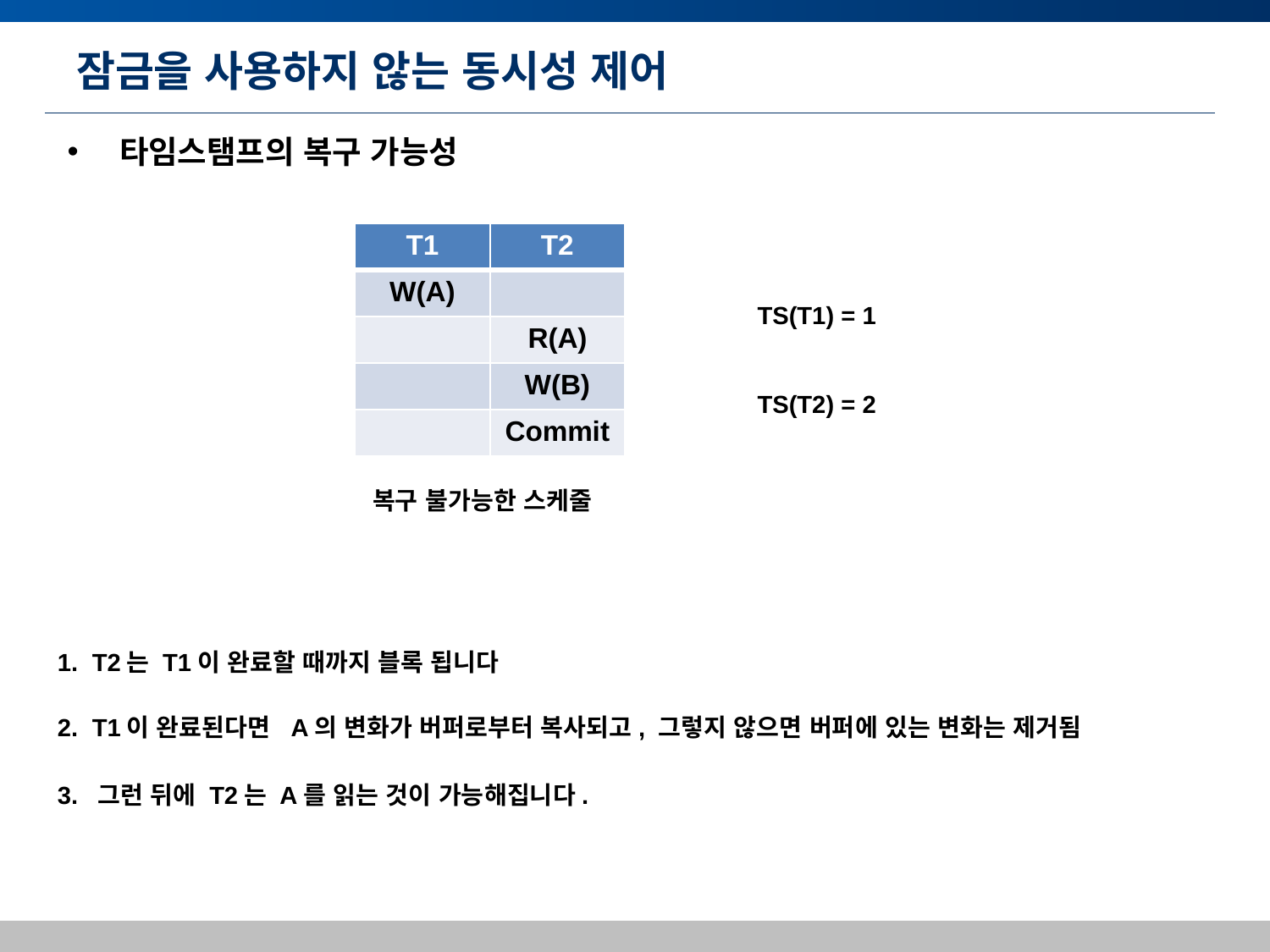

# 잠금을 사용하지 않는 동시성 제어
  타임스탬프의 복구 가능성
| T1 | T2 |
| --- | --- |
| W(A) |  |
|  | R(A) |
|  | W(B) |
|  | Commit |
TS(T1) = 1

TS(T2) = 2
복구 불가능한 스케줄
1.  T2는 T1이 완료할 때까지 블록 됩니다
2.  T1이 완료된다면  A의 변화가 버퍼로부터 복사되고, 그렇지 않으면 버퍼에 있는 변화는 제거됨
3.  그런 뒤에 T2는 A를 읽는 것이 가능해집니다.